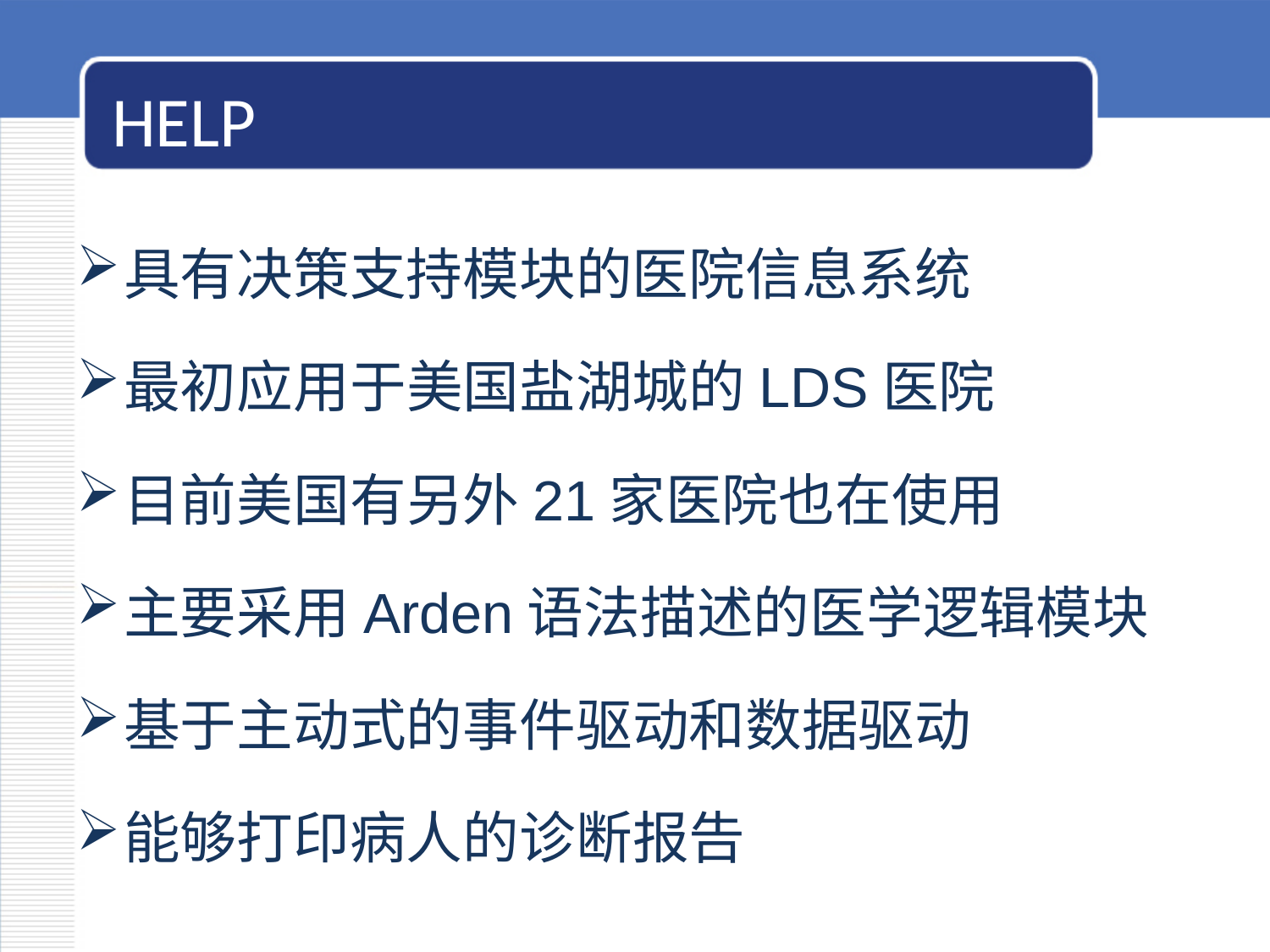

# HELP
具有决策支持模块的医院信息系统
最初应用于美国盐湖城的LDS医院
目前美国有另外21家医院也在使用
主要采用Arden语法描述的医学逻辑模块
基于主动式的事件驱动和数据驱动
能够打印病人的诊断报告